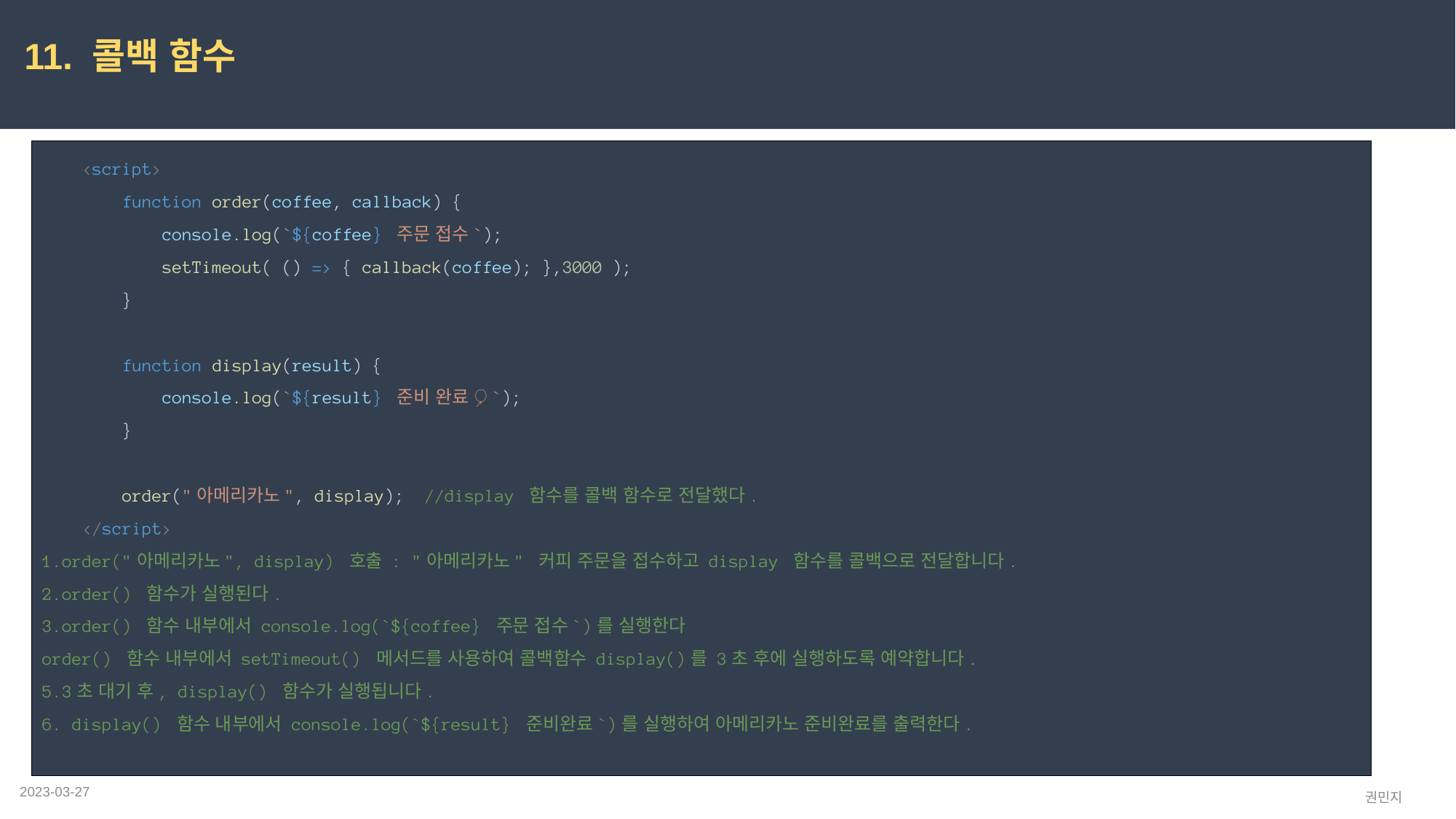

11. 콜백 함수
    <script>
        function order(coffee, callback) {
            console.log(`${coffee} 주문 접수`);
            setTimeout( () => { callback(coffee); },3000 );
        }
        function display(result) {
            console.log(`${result} 준비 완료 🎈`);
        }
        order("아메리카노", display);  //display 함수를 콜백 함수로 전달했다.
    </script>
1.order("아메리카노", display) 호출 : "아메리카노" 커피 주문을 접수하고 display 함수를 콜백으로 전달합니다.
2.order() 함수가 실행된다.
3.order() 함수 내부에서 console.log(`${coffee} 주문 접수`)를 실행한다
order() 함수 내부에서 setTimeout() 메서드를 사용하여 콜백함수 display()를 3초 후에 실행하도록 예약합니다.
5.3초 대기 후, display() 함수가 실행됩니다.
6. display() 함수 내부에서 console.log(`${result} 준비완료`)를 실행하여 아메리카노 준비완료를 출력한다.

2023-03-27
권민지